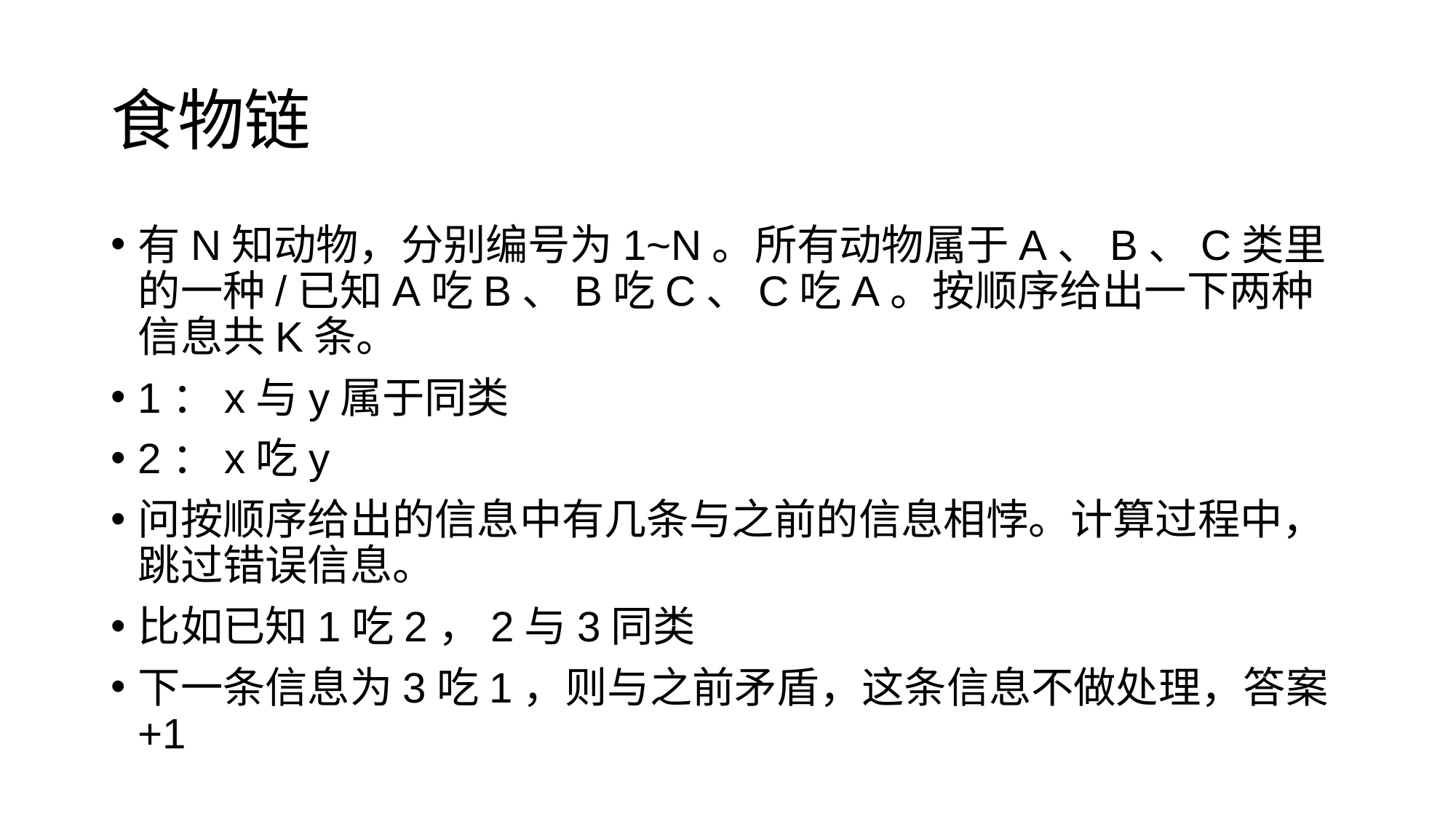

# 食物链
有N知动物，分别编号为1~N。所有动物属于A、B、C类里的一种/已知A吃B、B吃C、C吃A。按顺序给出一下两种信息共K条。
1：x与y属于同类
2：x吃y
问按顺序给出的信息中有几条与之前的信息相悖。计算过程中，跳过错误信息。
比如已知1吃2，2与3同类
下一条信息为3吃1，则与之前矛盾，这条信息不做处理，答案+1